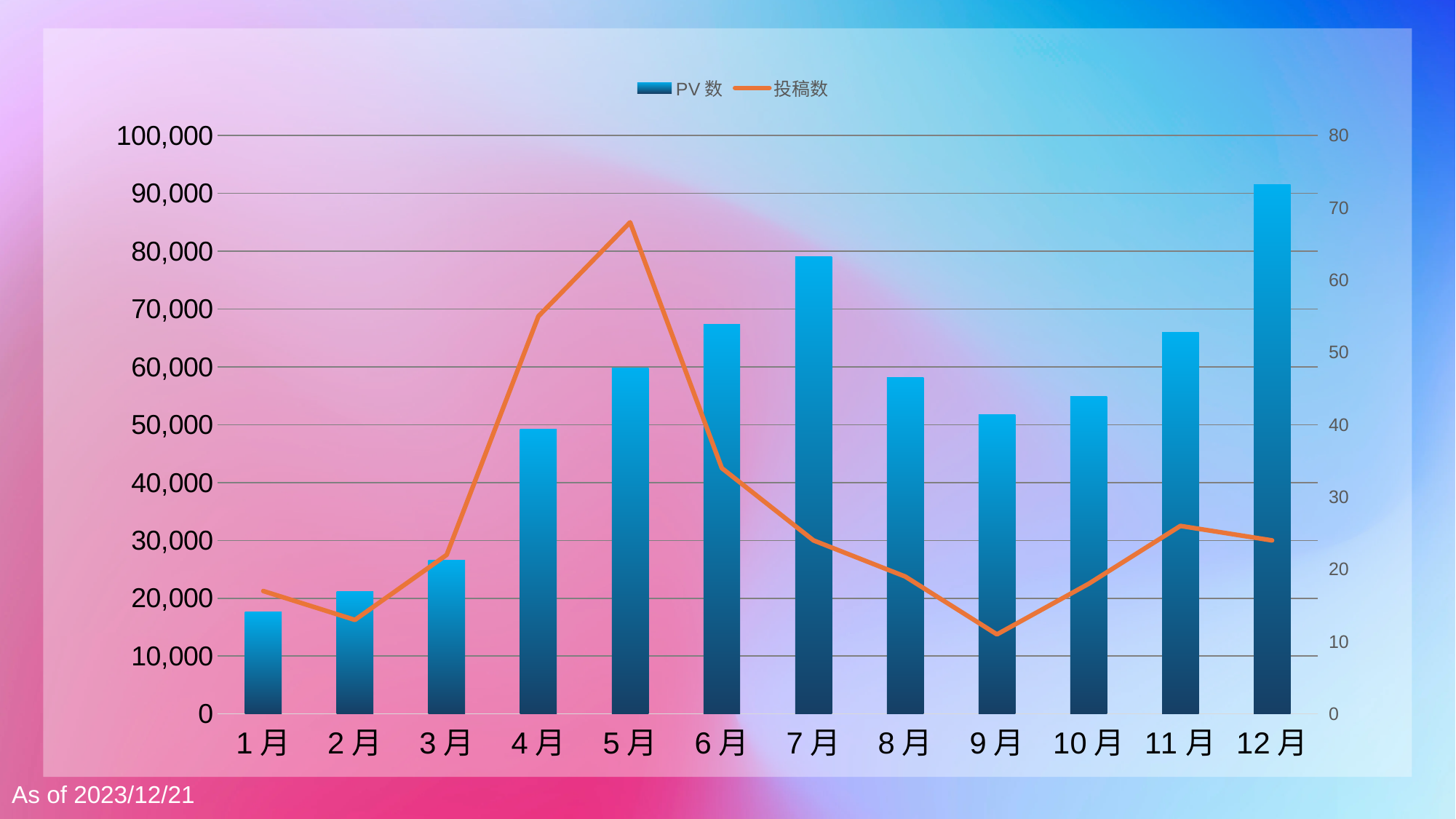

### Chart

| Category | PV数 | 投稿数 |
|---|---|---|
| 1月 | 17595.0 | 17.0 |
| 2月 | 21191.0 | 13.0 |
| 3月 | 26607.0 | 22.0 |
| 4月 | 49201.0 | 55.0 |
| 5月 | 59800.0 | 68.0 |
| 6月 | 67400.0 | 34.0 |
| 7月 | 79128.0 | 24.0 |
| 8月 | 58158.0 | 19.0 |
| 9月 | 51743.0 | 11.0 |
| 10月 | 54894.0 | 18.0 |
| 11月 | 65931.0 | 26.0 |
| 12月 | 91484.0 | 24.0 |
As of 2023/12/21